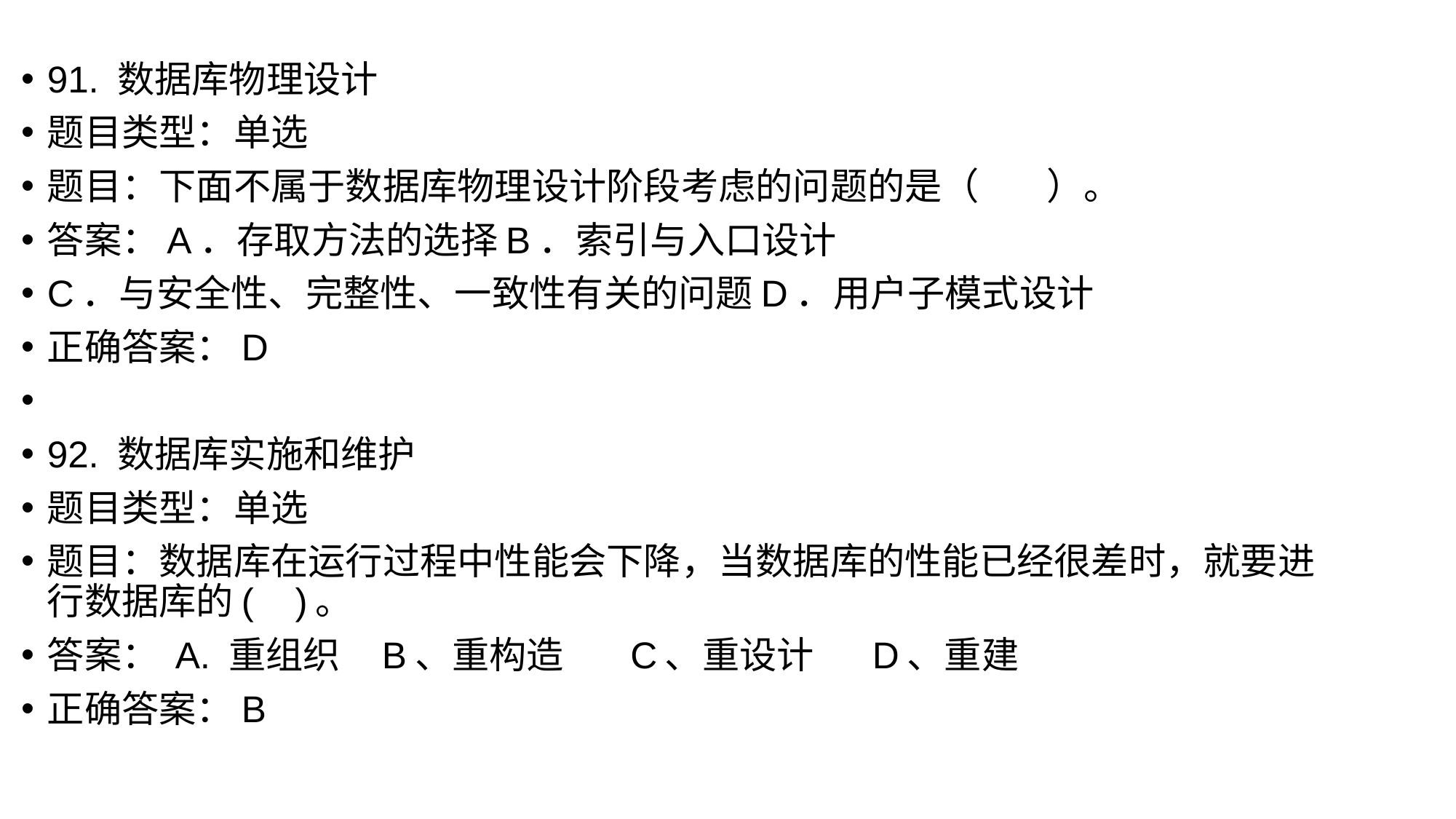

#
91. 数据库物理设计
题目类型：单选
题目：下面不属于数据库物理设计阶段考虑的问题的是（        ）。
答案：A．存取方法的选择B．索引与入口设计
C．与安全性、完整性、一致性有关的问题D．用户子模式设计
正确答案：D

92. 数据库实施和维护
题目类型：单选
题目：数据库在运行过程中性能会下降，当数据库的性能已经很差时，就要进行数据库的(    )。
答案： A. 重组织    B、重构造       C、重设计      D、重建
正确答案：B